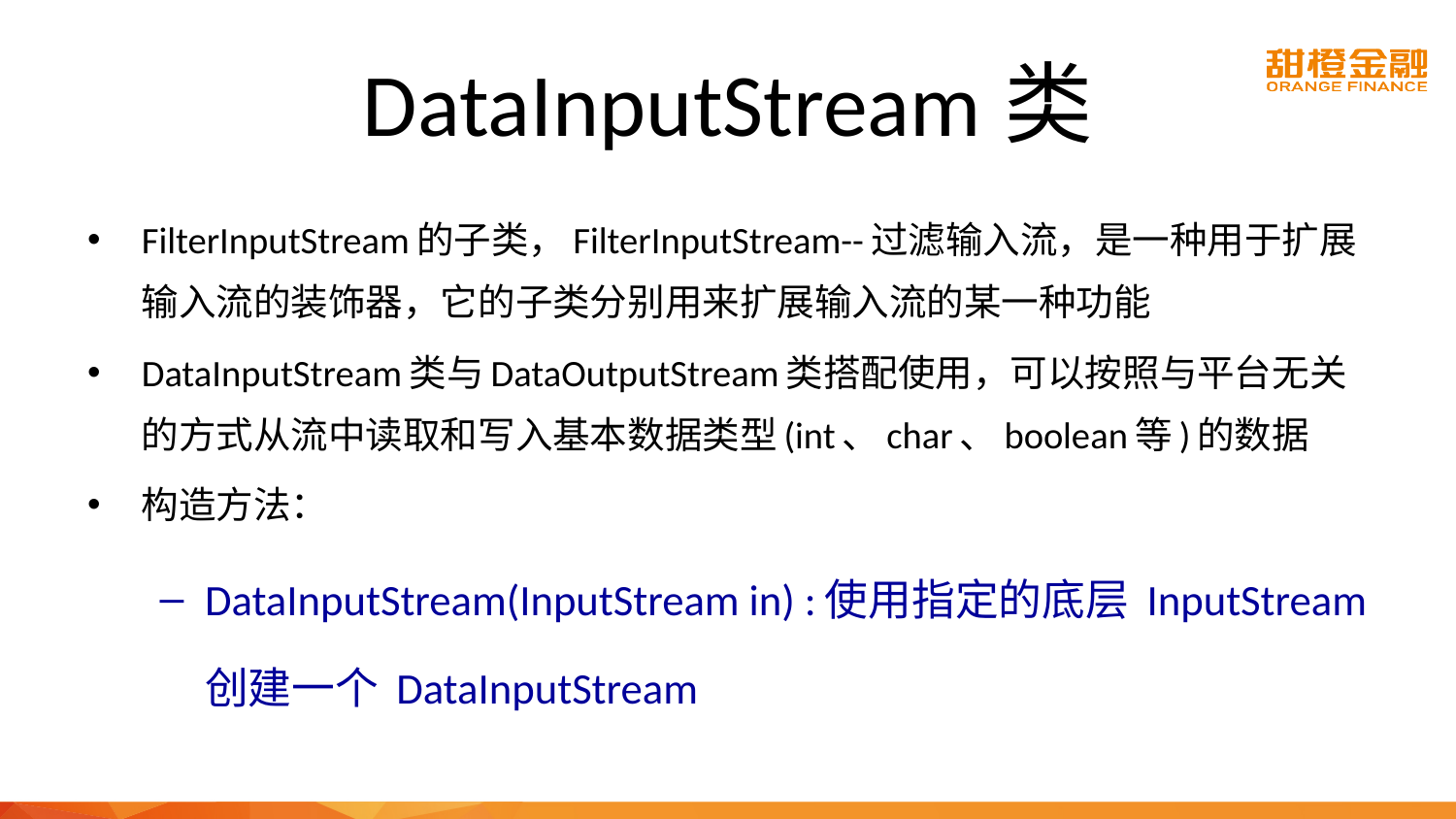

# DataInputStream类
FilterInputStream的子类，FilterInputStream--过滤输入流，是一种用于扩展输入流的装饰器，它的子类分别用来扩展输入流的某一种功能
DataInputStream类与DataOutputStream类搭配使用，可以按照与平台无关的方式从流中读取和写入基本数据类型(int、char、boolean等)的数据
构造方法：
DataInputStream(InputStream in) :使用指定的底层 InputStream 创建一个 DataInputStream